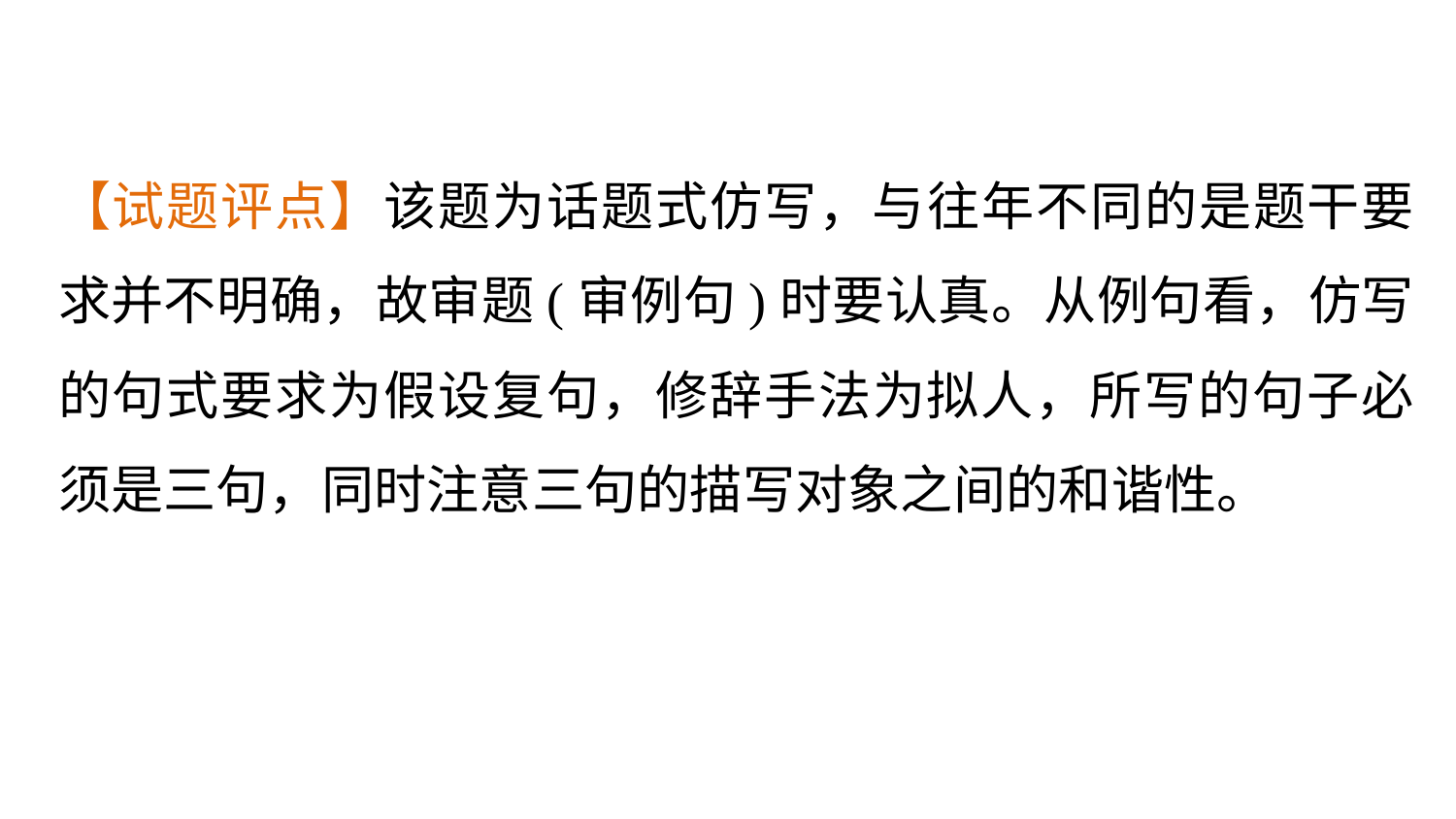

【试题评点】该题为话题式仿写，与往年不同的是题干要求并不明确，故审题(审例句)时要认真。从例句看，仿写的句式要求为假设复句，修辞手法为拟人，所写的句子必须是三句，同时注意三句的描写对象之间的和谐性。